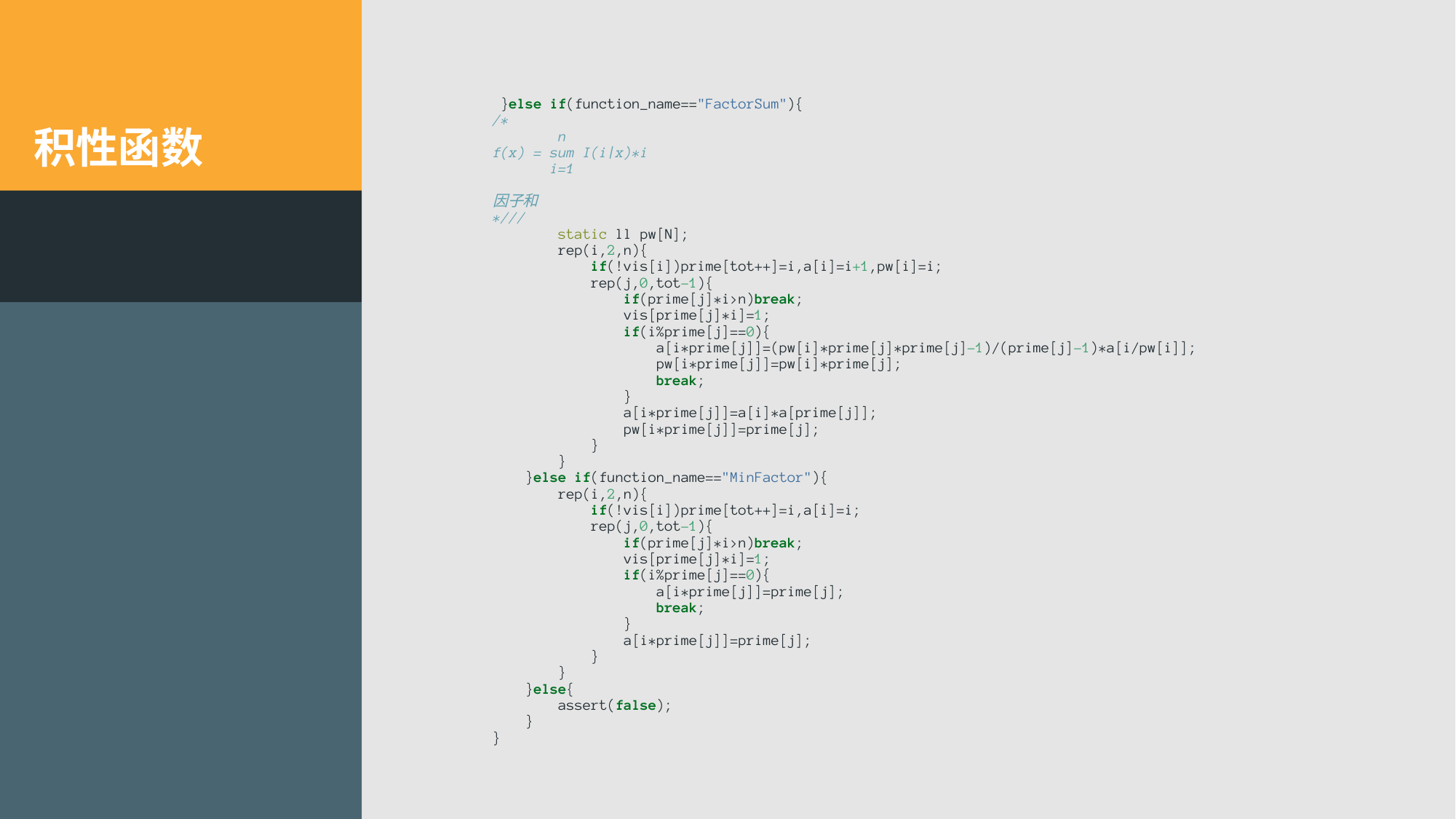

}else if(function_name=="FactorSum"){
/*
        n
f(x) = sum I(i|x)*i
       i=1
因子和
*///
        static ll pw[N];
        rep(i,2,n){
            if(!vis[i])prime[tot++]=i,a[i]=i+1,pw[i]=i;
            rep(j,0,tot-1){
                if(prime[j]*i>n)break;
                vis[prime[j]*i]=1;
                if(i%prime[j]==0){
                    a[i*prime[j]]=(pw[i]*prime[j]*prime[j]-1)/(prime[j]-1)*a[i/pw[i]];
                    pw[i*prime[j]]=pw[i]*prime[j];
                    break;
                }
                a[i*prime[j]]=a[i]*a[prime[j]];
                pw[i*prime[j]]=prime[j];
            }
        }
    }else if(function_name=="MinFactor"){
        rep(i,2,n){
            if(!vis[i])prime[tot++]=i,a[i]=i;
            rep(j,0,tot-1){
                if(prime[j]*i>n)break;
                vis[prime[j]*i]=1;
                if(i%prime[j]==0){
                    a[i*prime[j]]=prime[j];
                    break;
                }
                a[i*prime[j]]=prime[j];
            }
        }
    }else{
        assert(false);
    }
}
# 积性函数